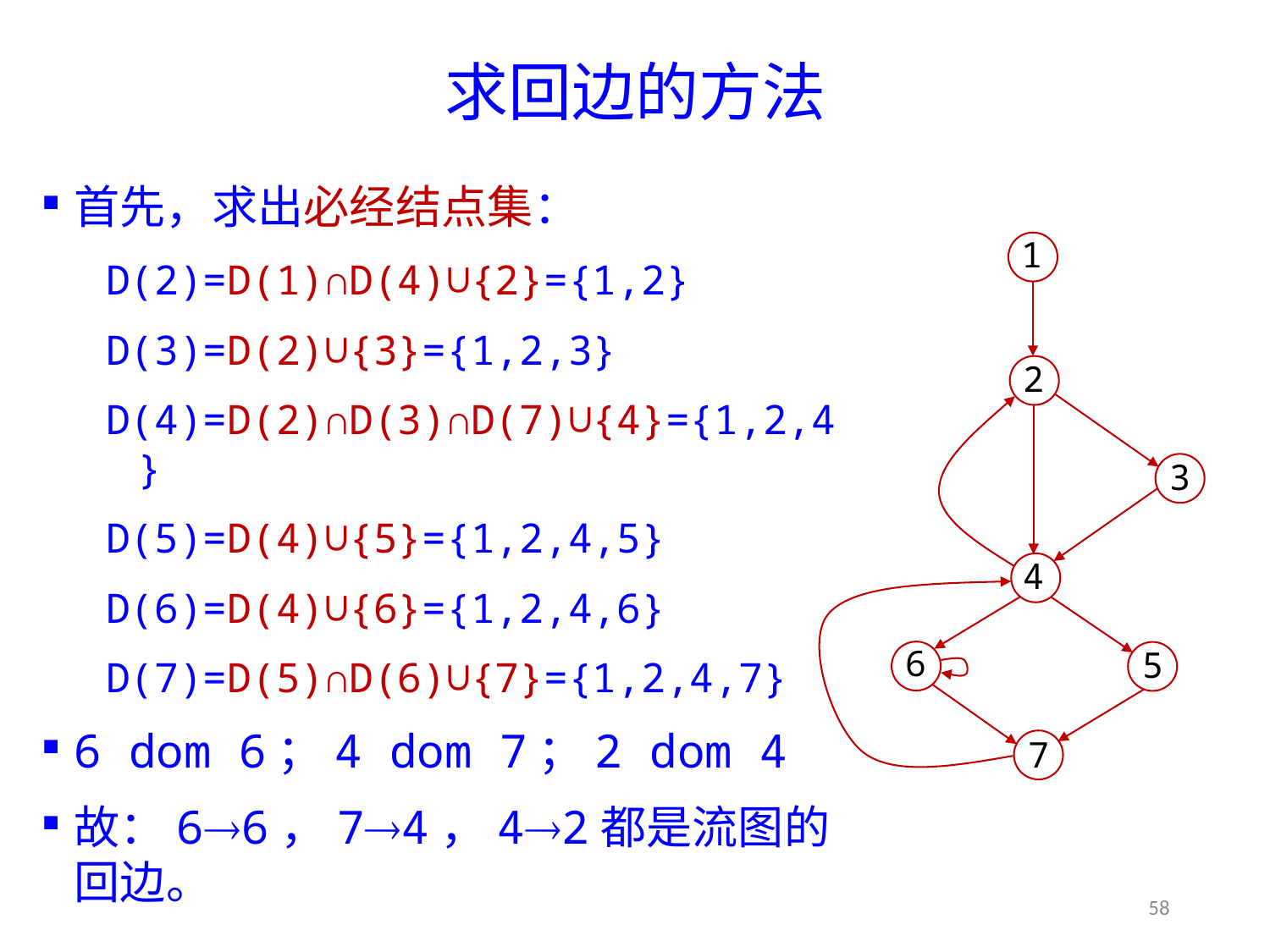

# 求回边的方法
首先，求出必经结点集：
D(2)=D(1)∩D(4)∪{2}={1,2}
D(3)=D(2)∪{3}={1,2,3}
D(4)=D(2)∩D(3)∩D(7)∪{4}={1,2,4}
D(5)=D(4)∪{5}={1,2,4,5}
D(6)=D(4)∪{6}={1,2,4,6}
D(7)=D(5)∩D(6)∪{7}={1,2,4,7}
6 dom 6；4 dom 7；2 dom 4
故：6→6，7→4，4→2都是流图的回边。
1

2

3

4

6

5

7
58